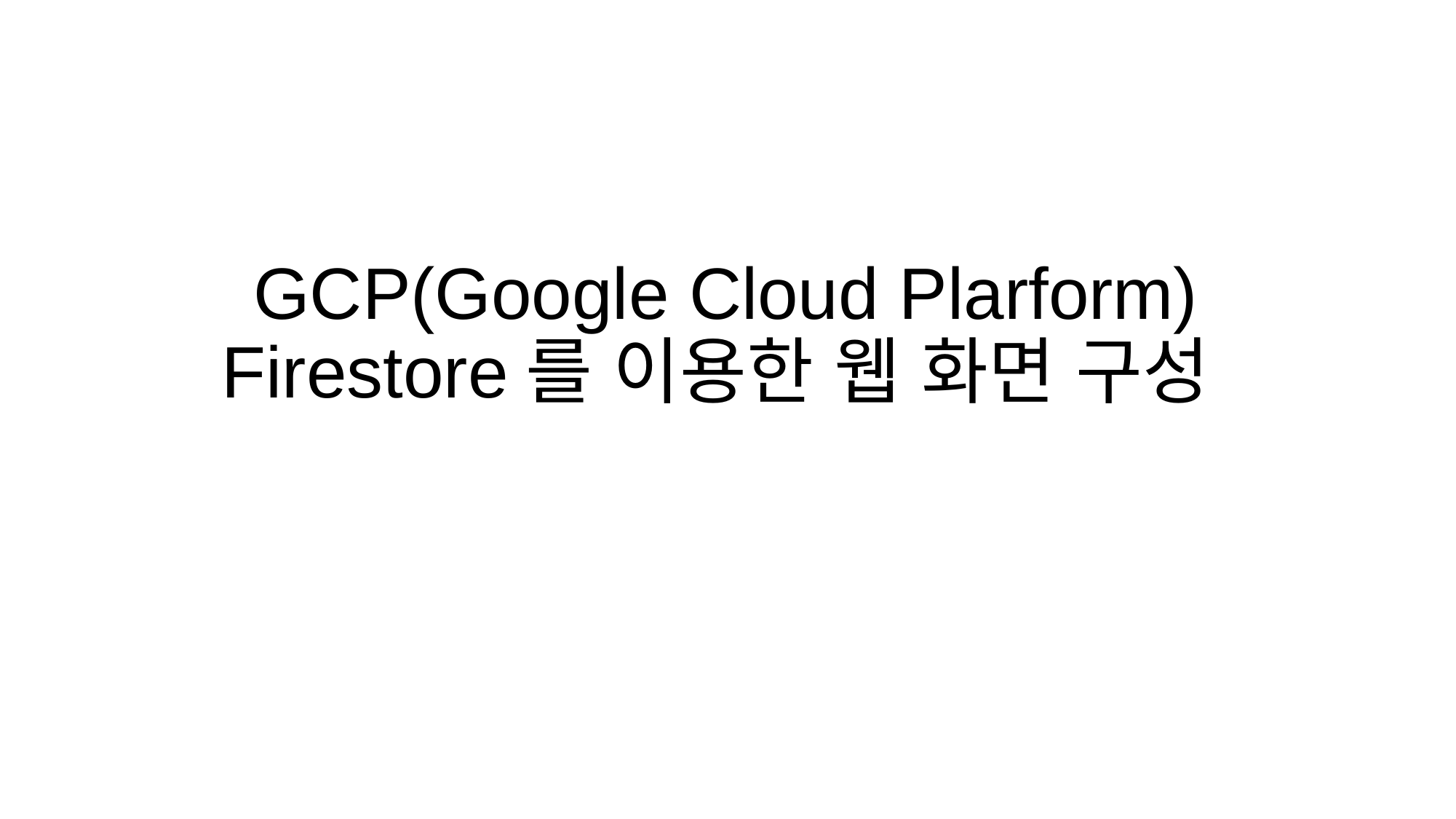

# GCP(Google Cloud Plarform) Firestore를 이용한 웹 화면 구성